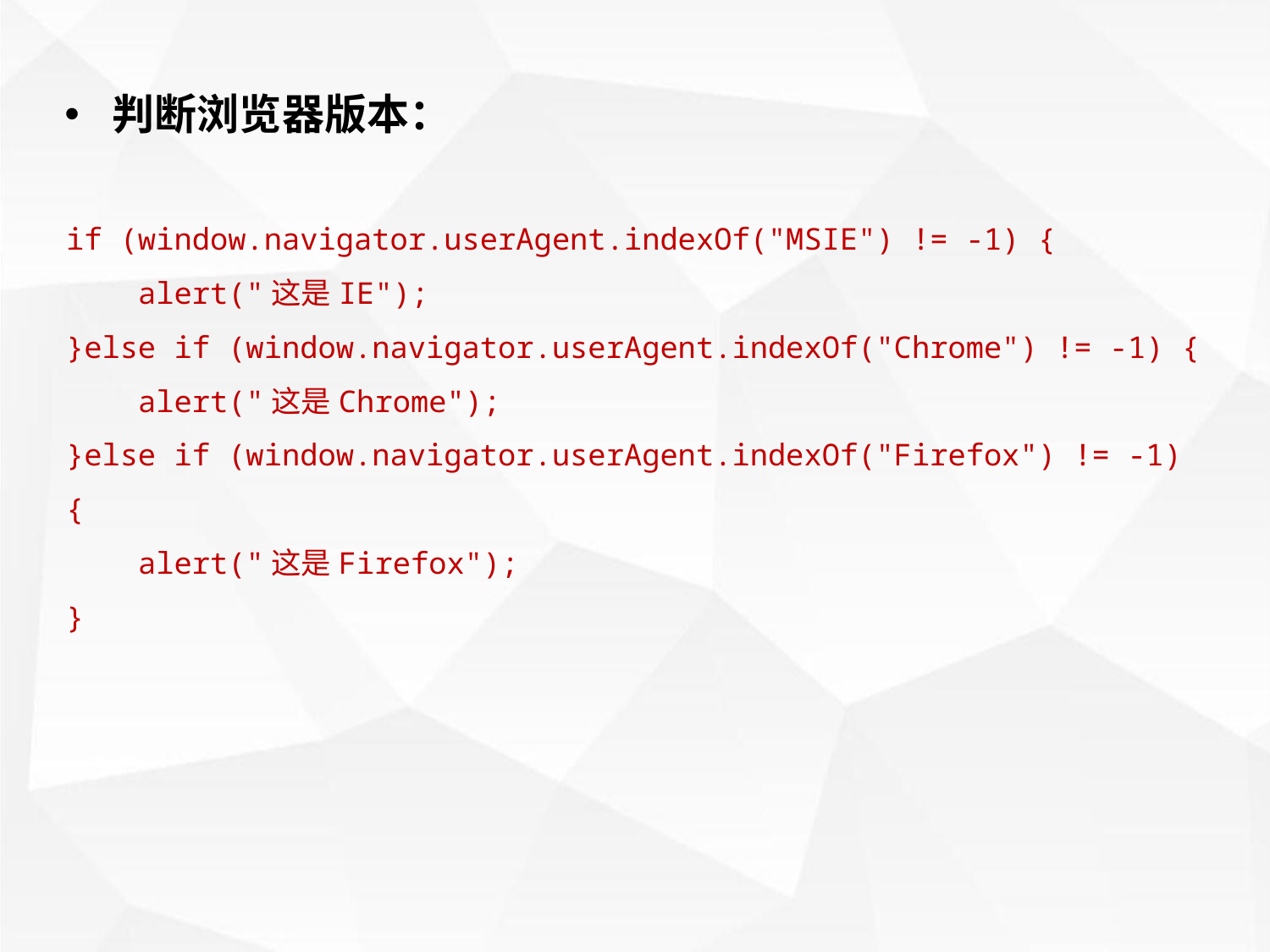

判断浏览器版本：
if (window.navigator.userAgent.indexOf("MSIE") != -1) {
    alert("这是IE");
}else if (window.navigator.userAgent.indexOf("Chrome") != -1) {
    alert("这是Chrome");
}else if (window.navigator.userAgent.indexOf("Firefox") != -1) {
    alert("这是Firefox");
}